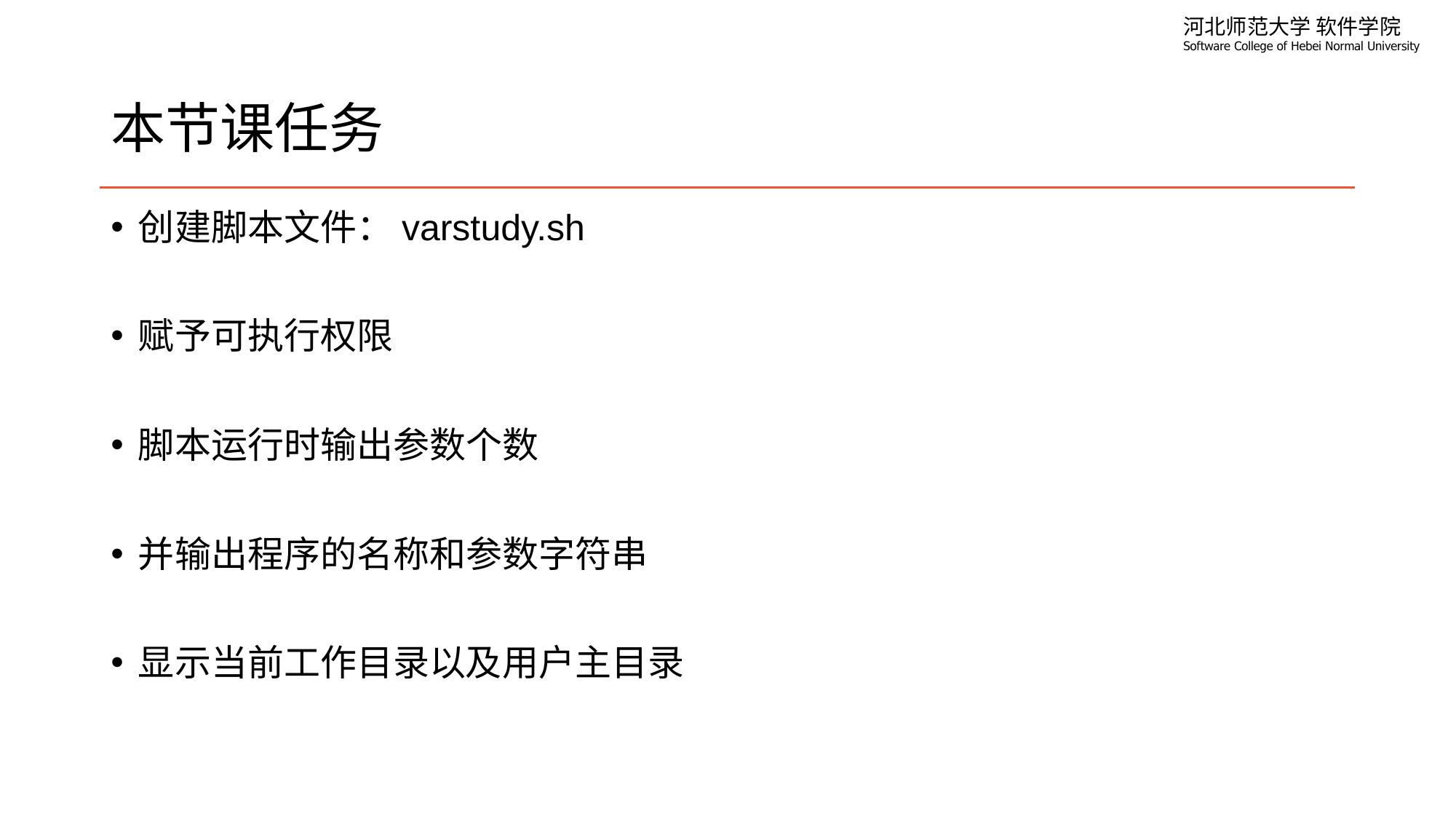

# 本节课任务
创建脚本文件：varstudy.sh

赋予可执行权限

脚本运行时输出参数个数

并输出程序的名称和参数字符串

显示当前工作目录以及用户主目录